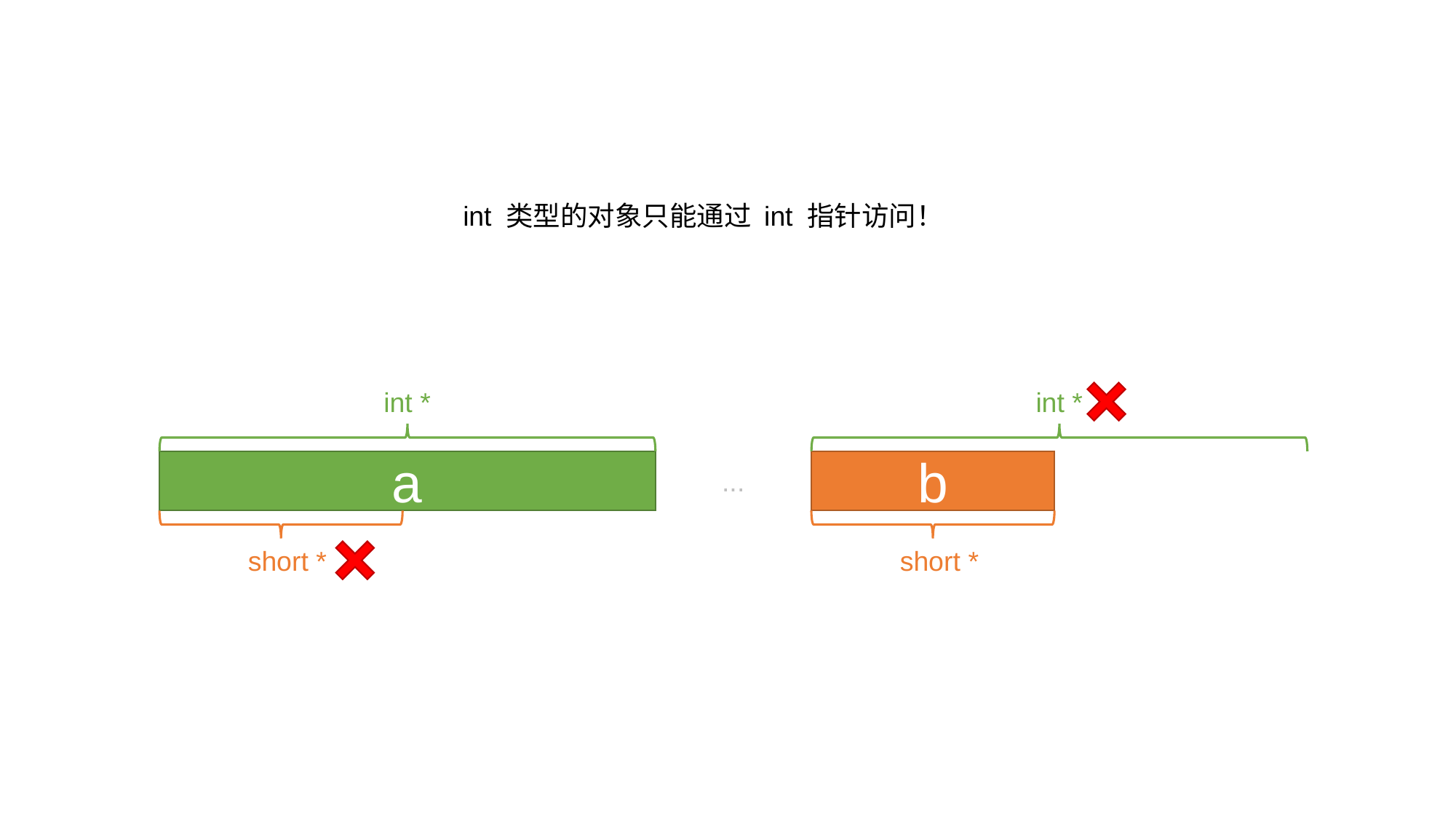

int 类型的对象只能通过 int 指针访问！

int *

a
short *

int *

b
short *
...